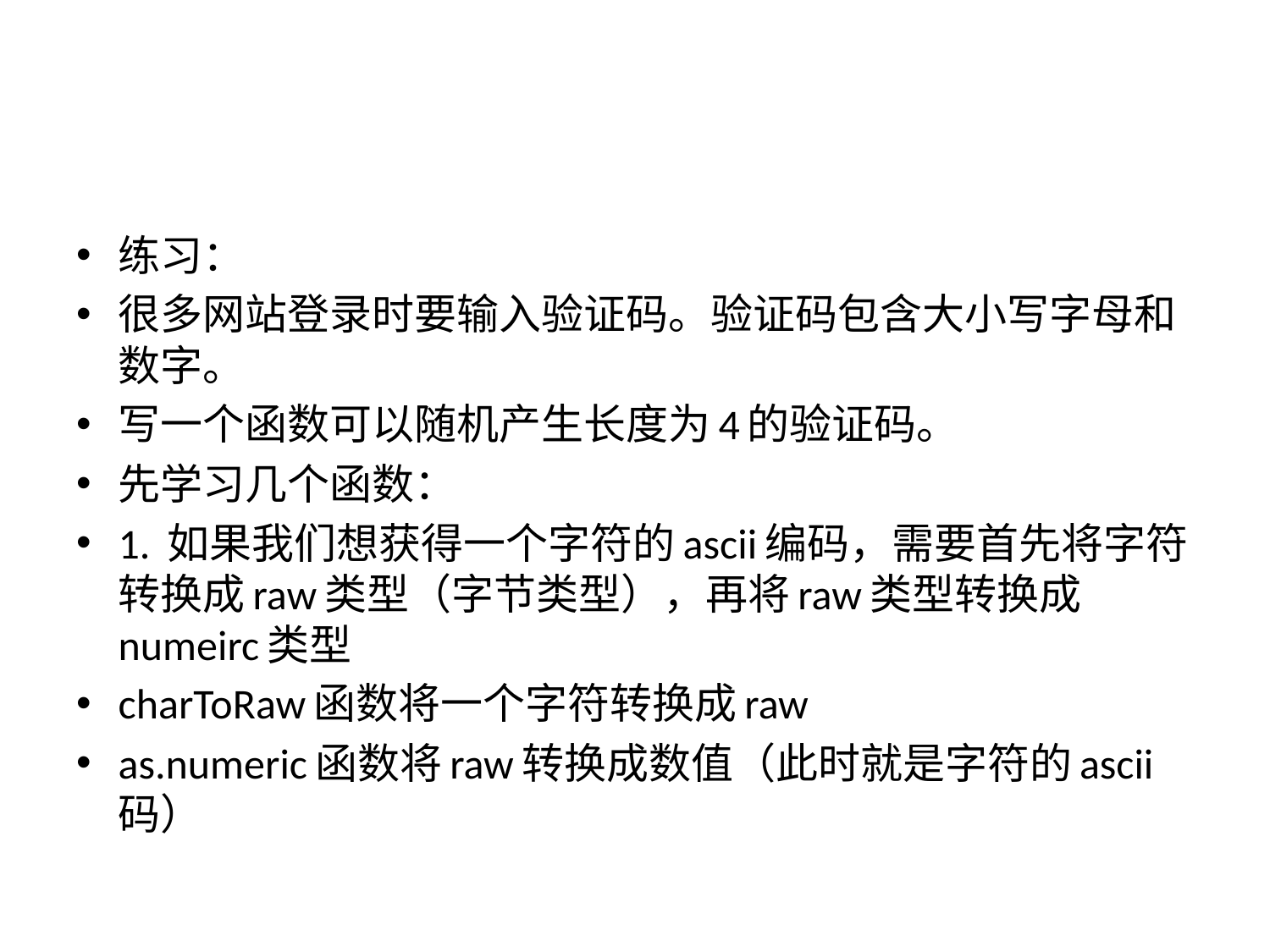

#
练习：
很多网站登录时要输入验证码。验证码包含大小写字母和数字。
写一个函数可以随机产生长度为4的验证码。
先学习几个函数：
1. 如果我们想获得一个字符的ascii编码，需要首先将字符转换成raw类型（字节类型），再将raw类型转换成numeirc类型
charToRaw函数将一个字符转换成raw
as.numeric函数将raw转换成数值（此时就是字符的ascii码）